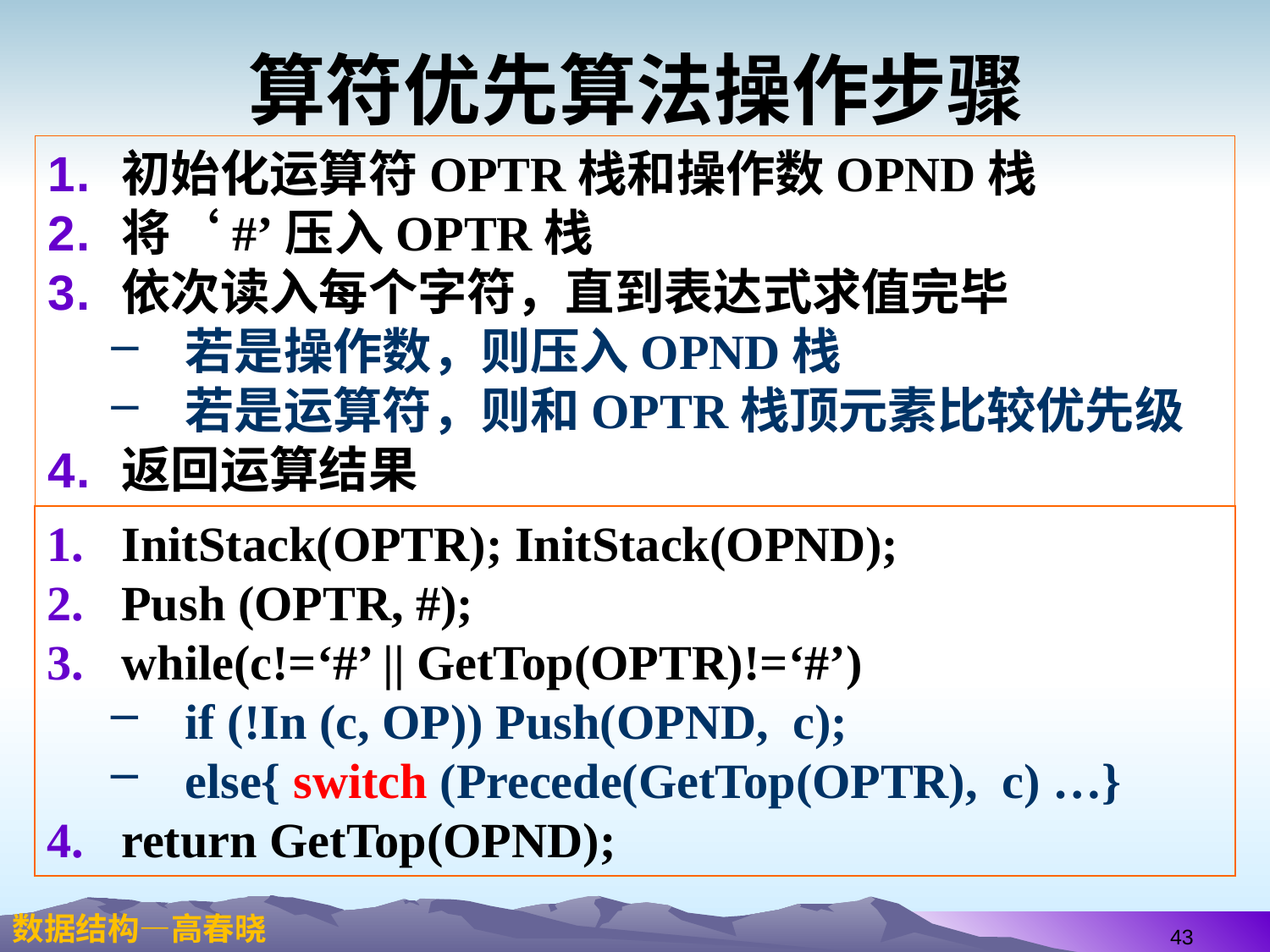

# 算符优先算法操作步骤
初始化运算符OPTR栈和操作数OPND栈
将‘#’压入OPTR栈
依次读入每个字符，直到表达式求值完毕
若是操作数，则压入OPND栈
若是运算符，则和OPTR栈顶元素比较优先级
返回运算结果
InitStack(OPTR); InitStack(OPND);
Push (OPTR, #);
while(c!=‘#’ || GetTop(OPTR)!=‘#’)
if (!In (c, OP)) Push(OPND,  c);
else{ switch (Precede(GetTop(OPTR),  c) …}
return GetTop(OPND);
43